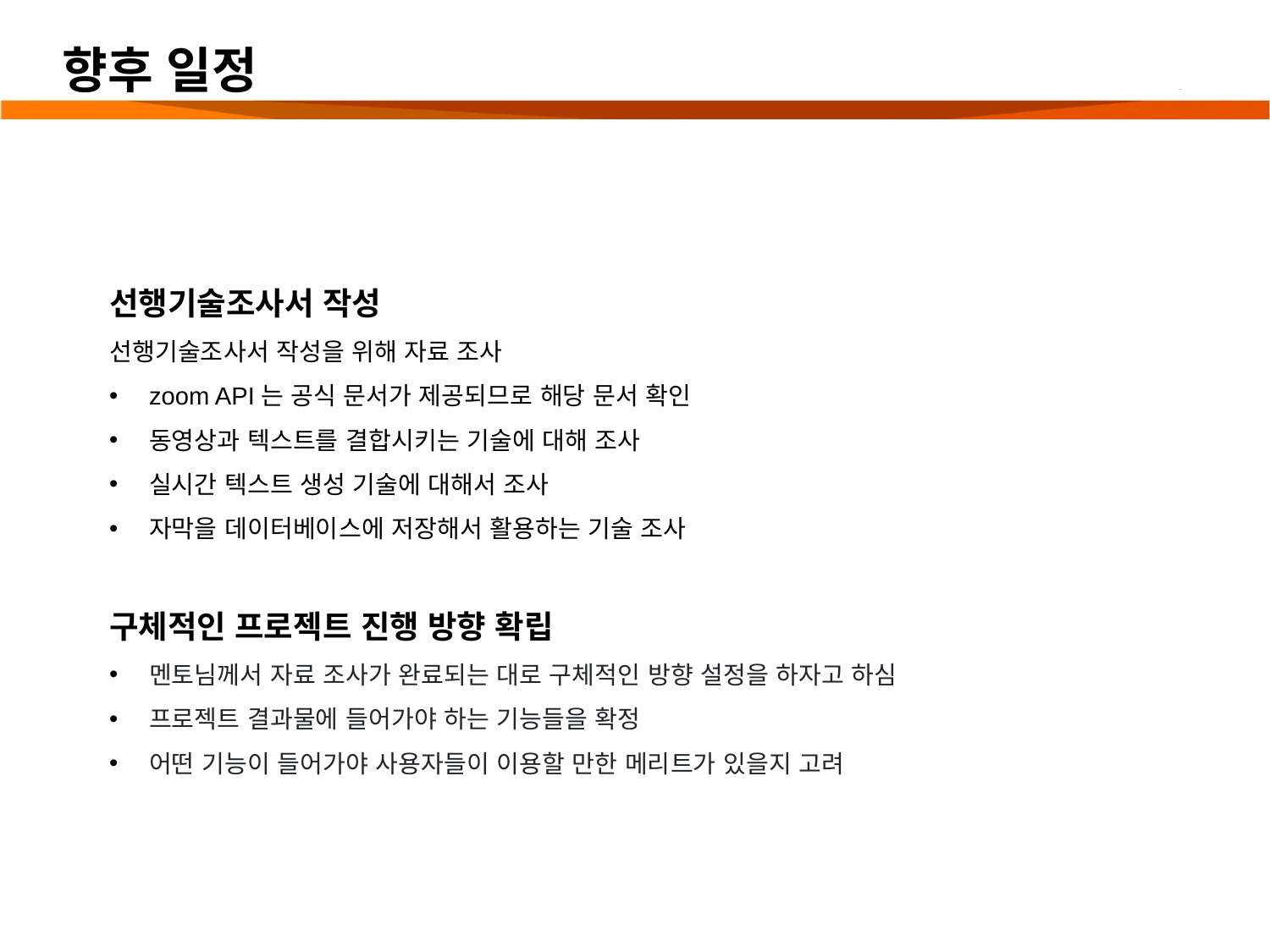

# 향후 일정
선행기술조사서 작성
선행기술조사서 작성을 위해 자료 조사
zoom API는 공식 문서가 제공되므로 해당 문서 확인
동영상과 텍스트를 결합시키는 기술에 대해 조사
실시간 텍스트 생성 기술에 대해서 조사
자막을 데이터베이스에 저장해서 활용하는 기술 조사

구체적인 프로젝트 진행 방향 확립
멘토님께서 자료 조사가 완료되는 대로 구체적인 방향 설정을 하자고 하심
프로젝트 결과물에 들어가야 하는 기능들을 확정
어떤 기능이 들어가야 사용자들이 이용할 만한 메리트가 있을지 고려